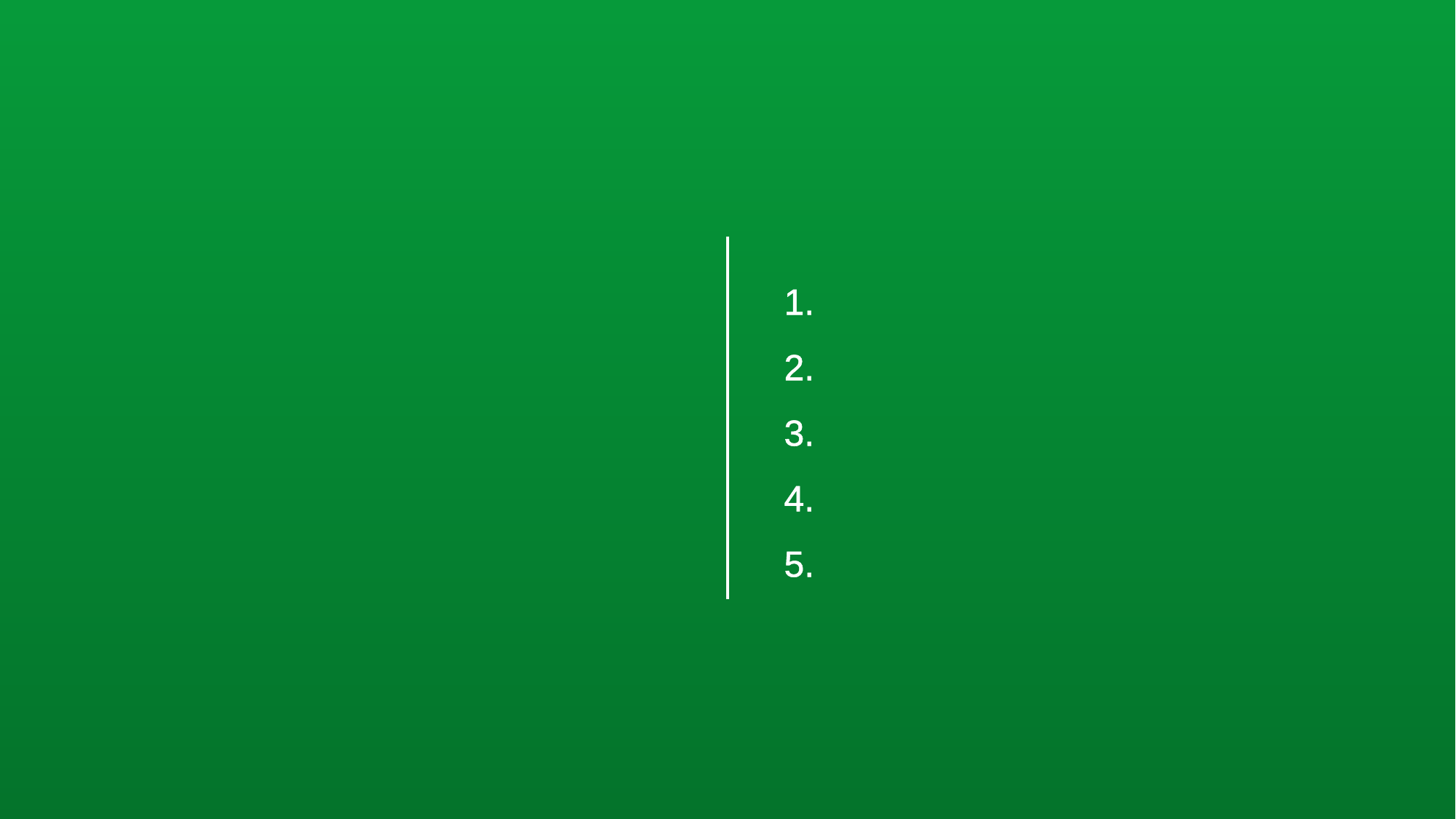

프로젝트 개요
ER Diagram
Usecase(diagram, 명세서)
Class Diagram
Sequence Diagram
Part 1